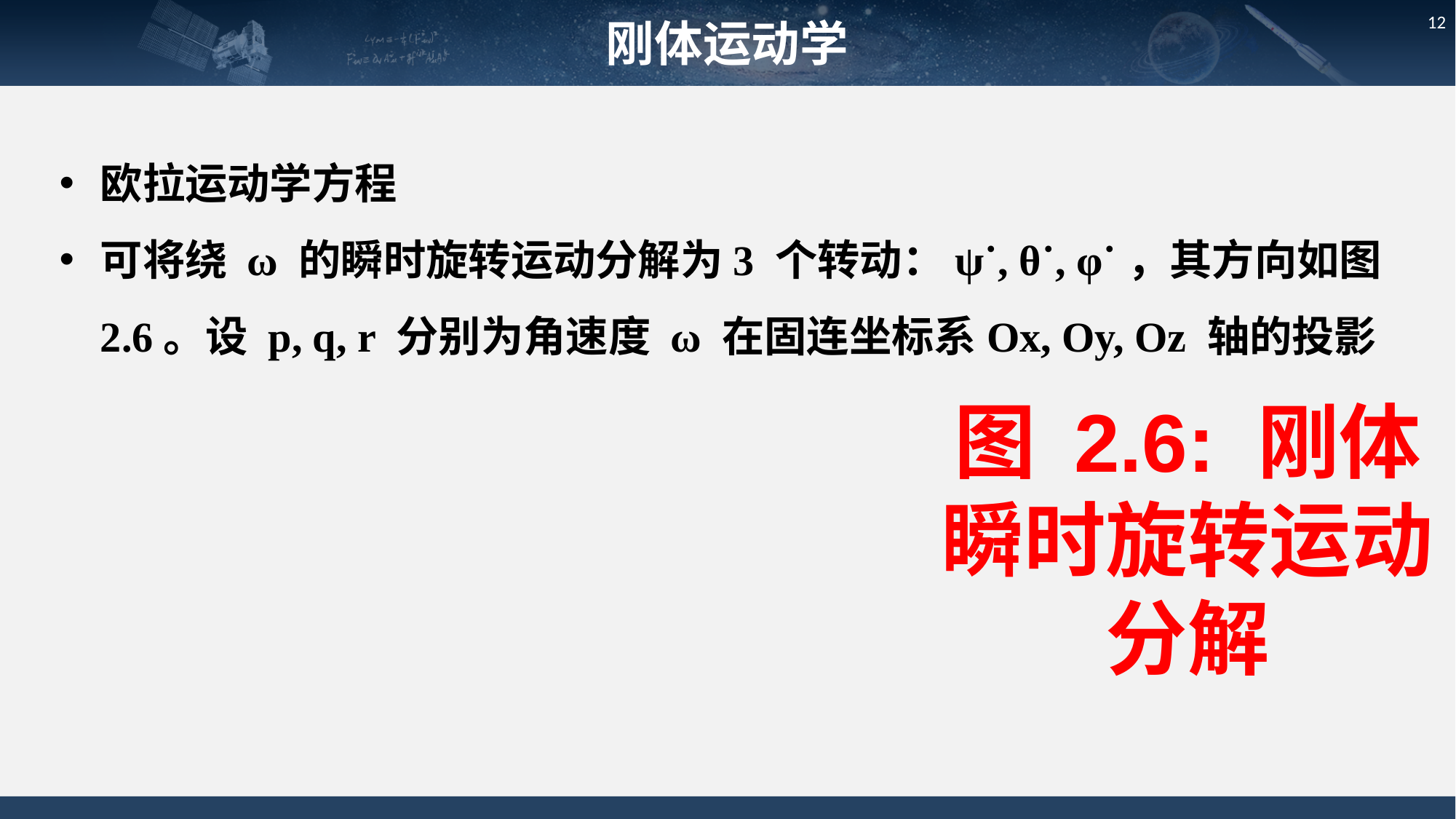

刚体运动学
12
欧拉运动学方程
可将绕 ω 的瞬时旋转运动分解为3 个转动：ψ˙, θ˙, φ˙，其方向如图 2.6。设 p, q, r 分别为角速度 ω 在固连坐标系Ox, Oy, Oz 轴的投影

图 2.6: 刚体瞬时旋转运动分解